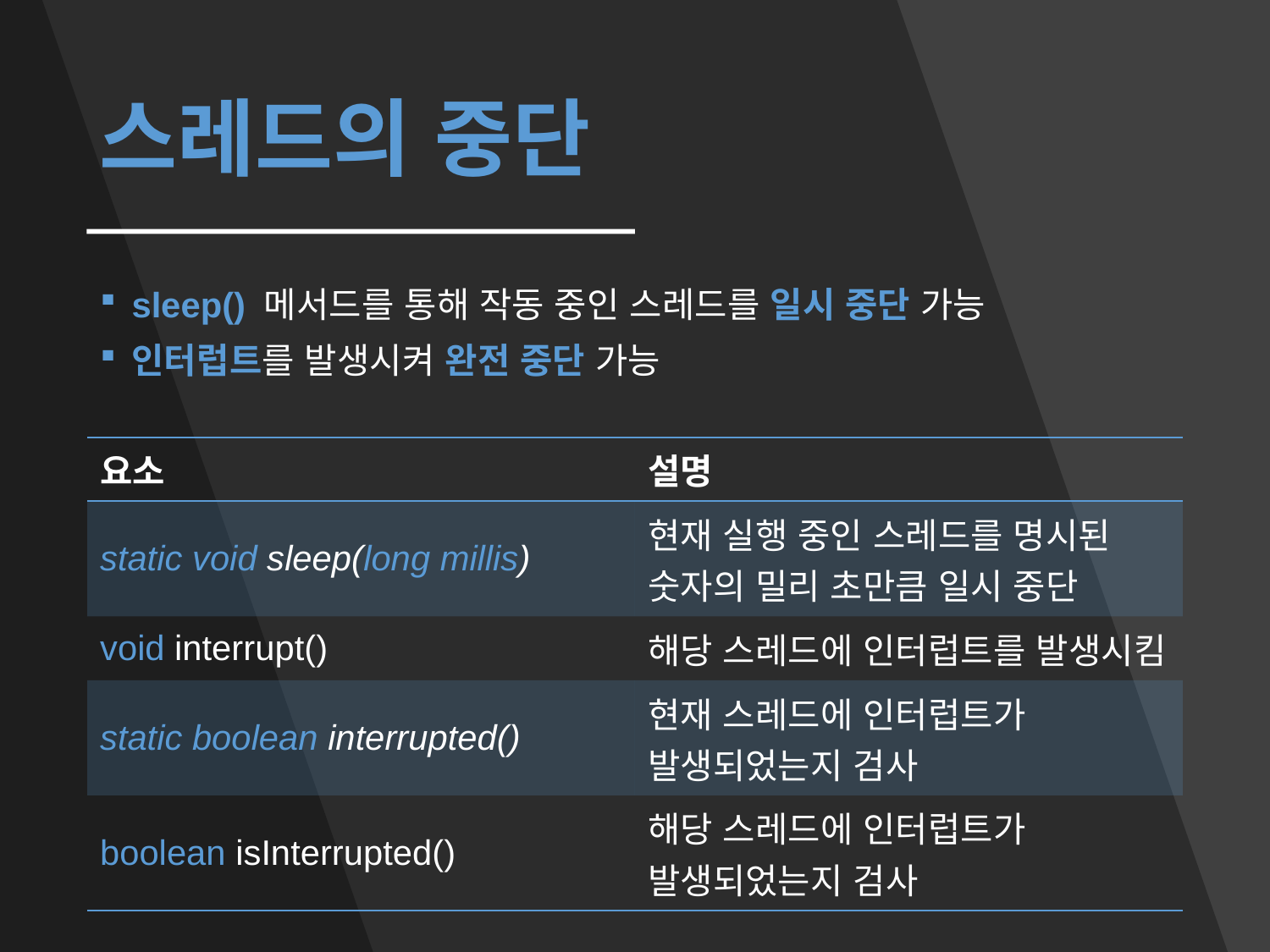

# 스레드의 중단

sleep() 메서드를 통해 작동 중인 스레드를 일시 중단 가능
인터럽트를 발생시켜 완전 중단 가능
| 요소 | 설명 |
| --- | --- |
| static void sleep(long millis) | 현재 실행 중인 스레드를 명시된 숫자의 밀리 초만큼 일시 중단 |
| void interrupt() | 해당 스레드에 인터럽트를 발생시킴 |
| static boolean interrupted() | 현재 스레드에 인터럽트가 발생되었는지 검사 |
| boolean isInterrupted() | 해당 스레드에 인터럽트가 발생되었는지 검사 |